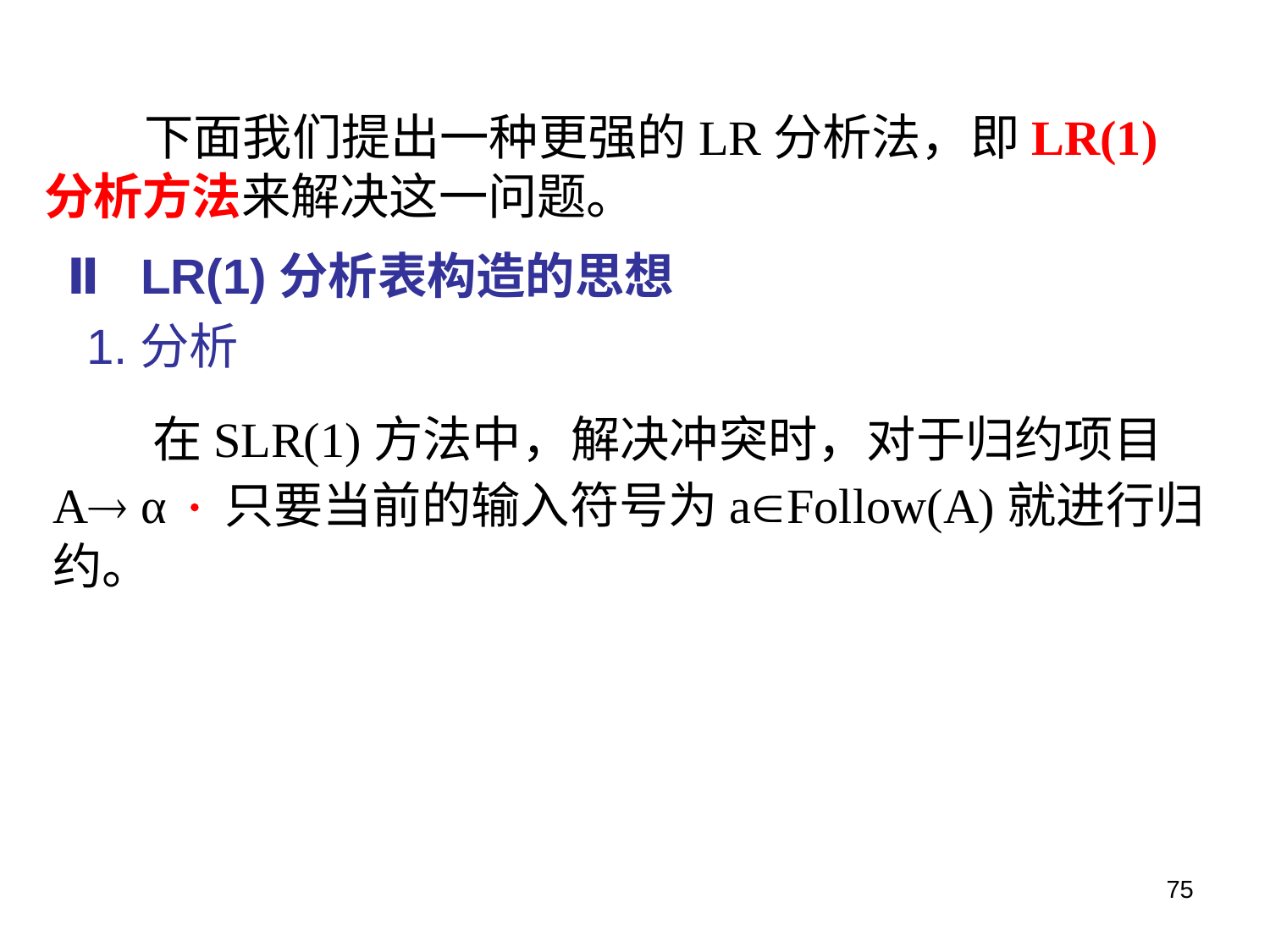

下面我们提出一种更强的LR分析法，即LR(1)分析方法来解决这一问题。
Ⅱ   LR(1)分析表构造的思想
1.分析
        在SLR(1)方法中，解决冲突时，对于归约项目A→ α ⋅只要当前的输入符号为a∈Follow(A)就进行归约。

75